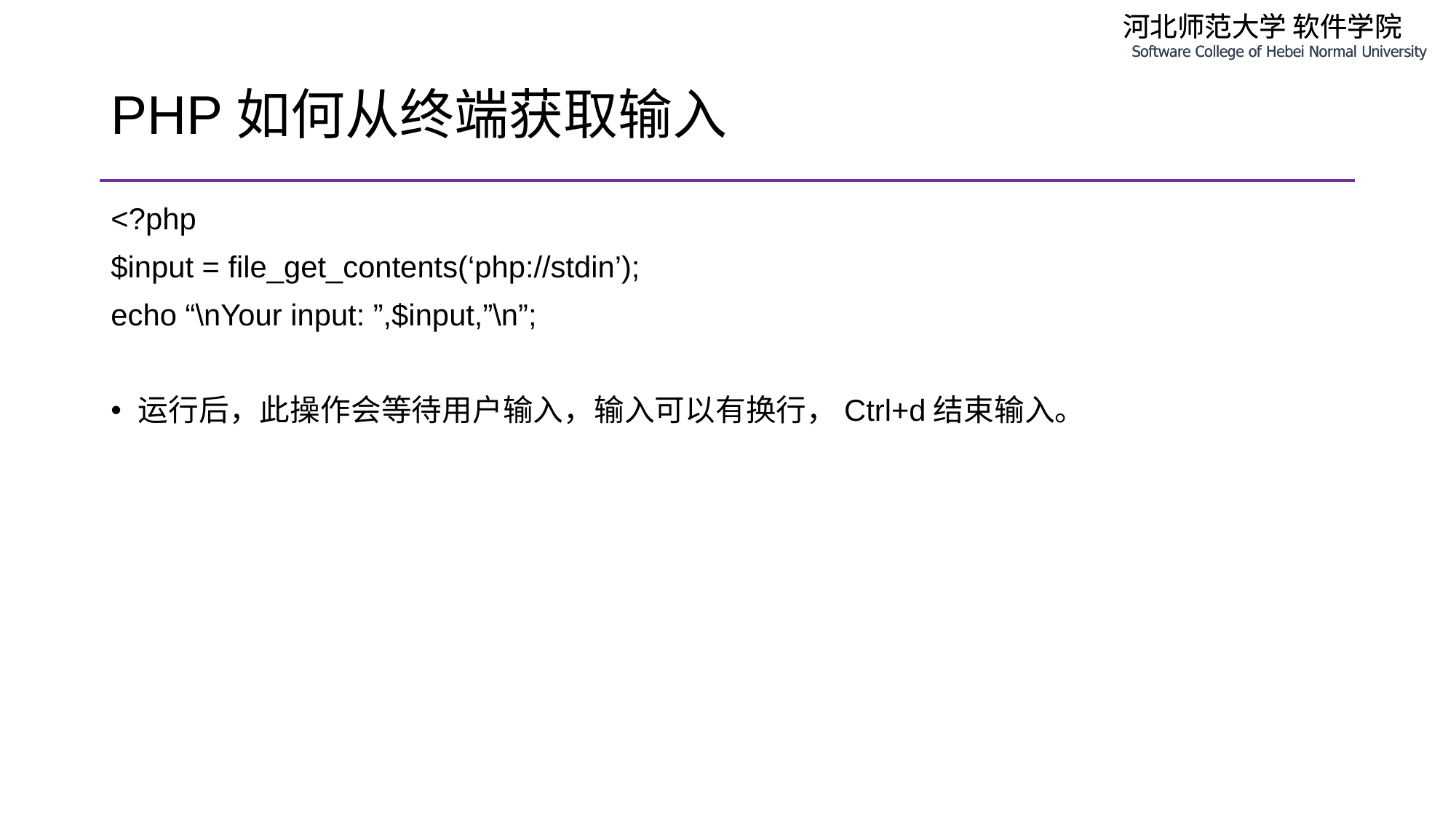

# PHP如何从终端获取输入
<?php
$input = file_get_contents(‘php://stdin’);
echo “\nYour input: ”,$input,”\n”;

运行后，此操作会等待用户输入，输入可以有换行，Ctrl+d结束输入。